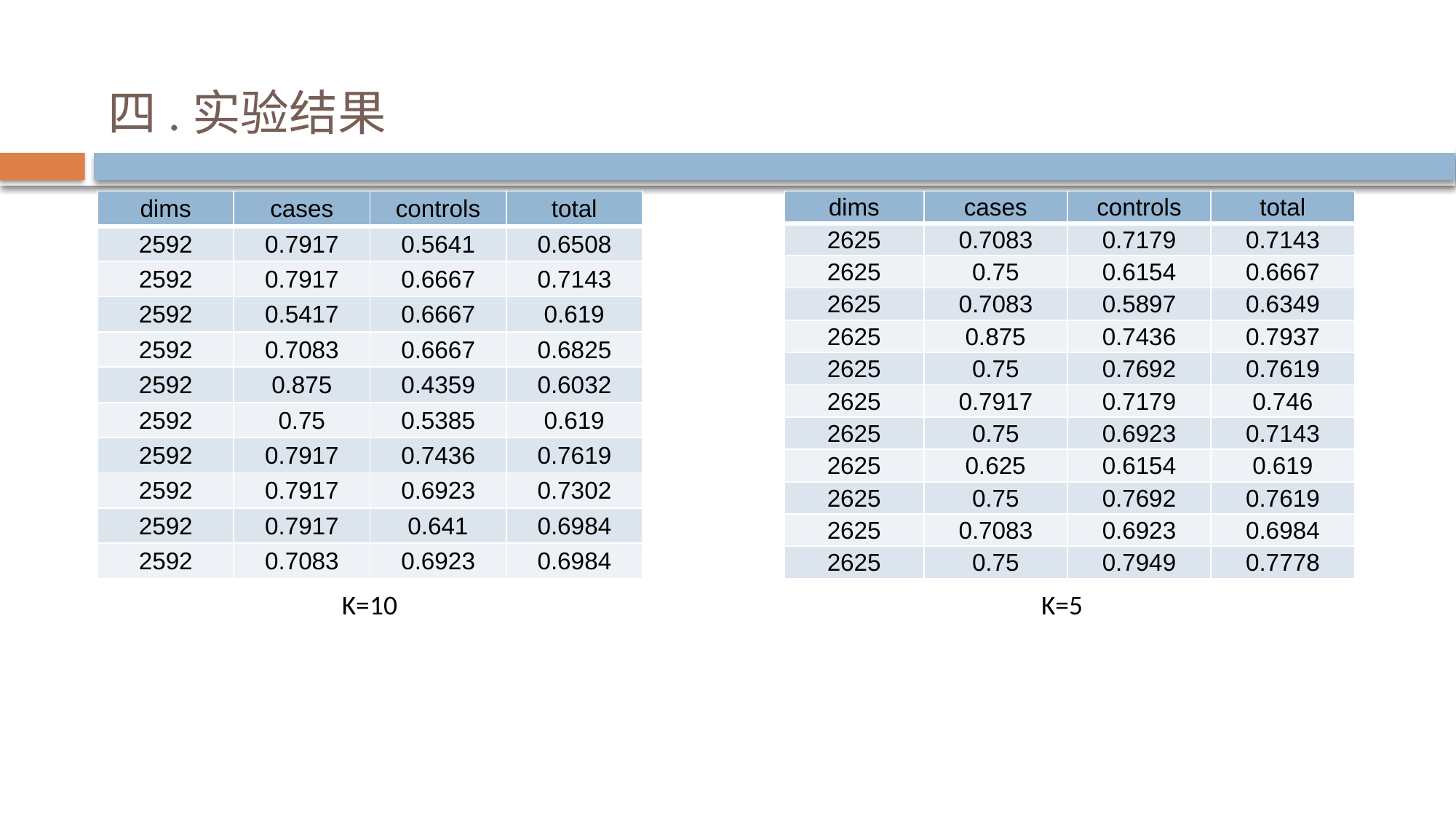

# 四.实验结果
| dims | cases | controls | total |
| --- | --- | --- | --- |
| 2625 | 0.7083 | 0.7179 | 0.7143 |
| 2625 | 0.75 | 0.6154 | 0.6667 |
| 2625 | 0.7083 | 0.5897 | 0.6349 |
| 2625 | 0.875 | 0.7436 | 0.7937 |
| 2625 | 0.75 | 0.7692 | 0.7619 |
| 2625 | 0.7917 | 0.7179 | 0.746 |
| 2625 | 0.75 | 0.6923 | 0.7143 |
| 2625 | 0.625 | 0.6154 | 0.619 |
| 2625 | 0.75 | 0.7692 | 0.7619 |
| 2625 | 0.7083 | 0.6923 | 0.6984 |
| 2625 | 0.75 | 0.7949 | 0.7778 |
| dims | cases | controls | total |
| --- | --- | --- | --- |
| 2592 | 0.7917 | 0.5641 | 0.6508 |
| 2592 | 0.7917 | 0.6667 | 0.7143 |
| 2592 | 0.5417 | 0.6667 | 0.619 |
| 2592 | 0.7083 | 0.6667 | 0.6825 |
| 2592 | 0.875 | 0.4359 | 0.6032 |
| 2592 | 0.75 | 0.5385 | 0.619 |
| 2592 | 0.7917 | 0.7436 | 0.7619 |
| 2592 | 0.7917 | 0.6923 | 0.7302 |
| 2592 | 0.7917 | 0.641 | 0.6984 |
| 2592 | 0.7083 | 0.6923 | 0.6984 |
K=10
K=5